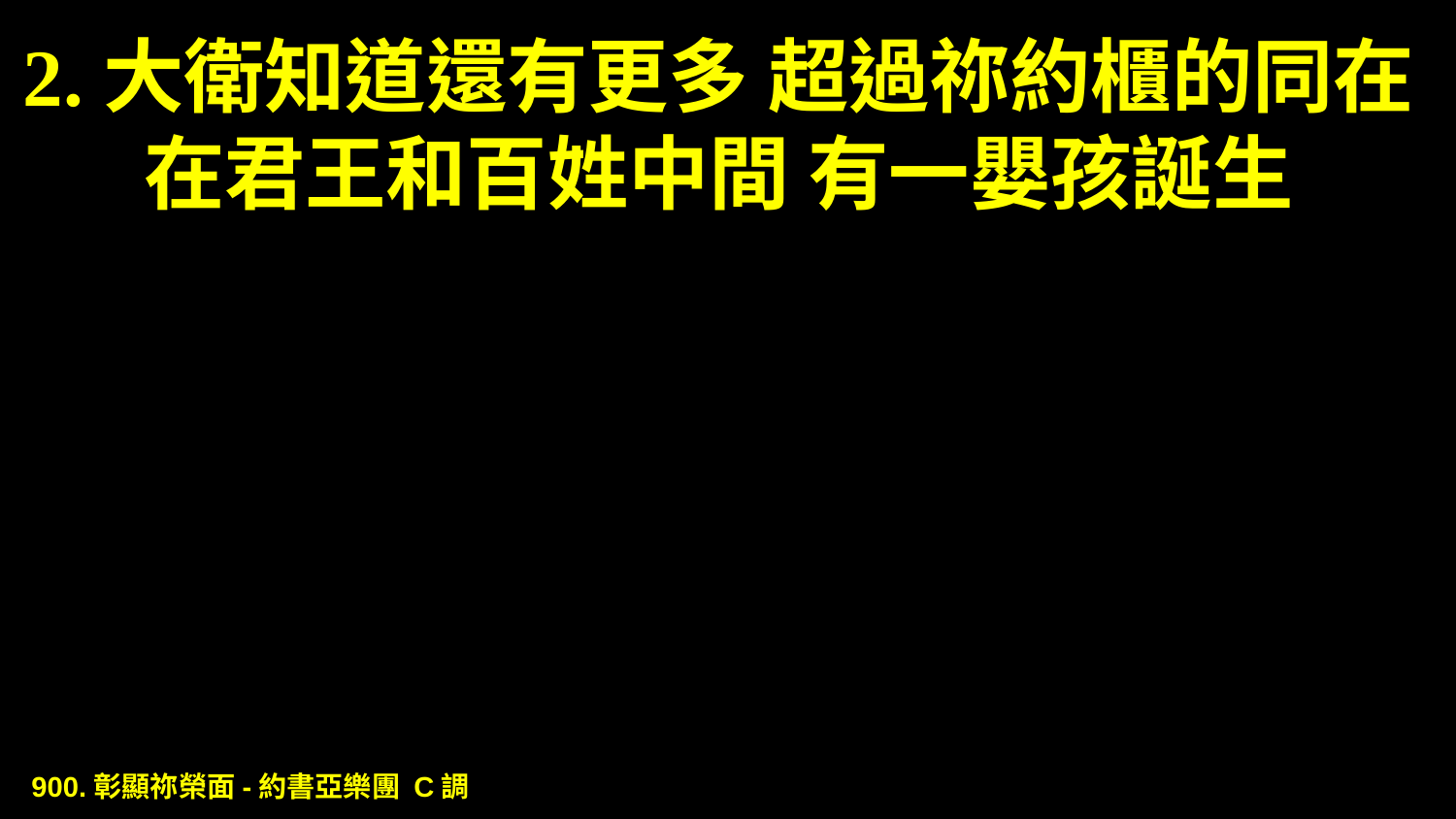

# 2.大衛知道還有更多 超過祢約櫃的同在 在君王和百姓中間 有一嬰孩誕生
900.彰顯祢榮面-約書亞樂團 C調